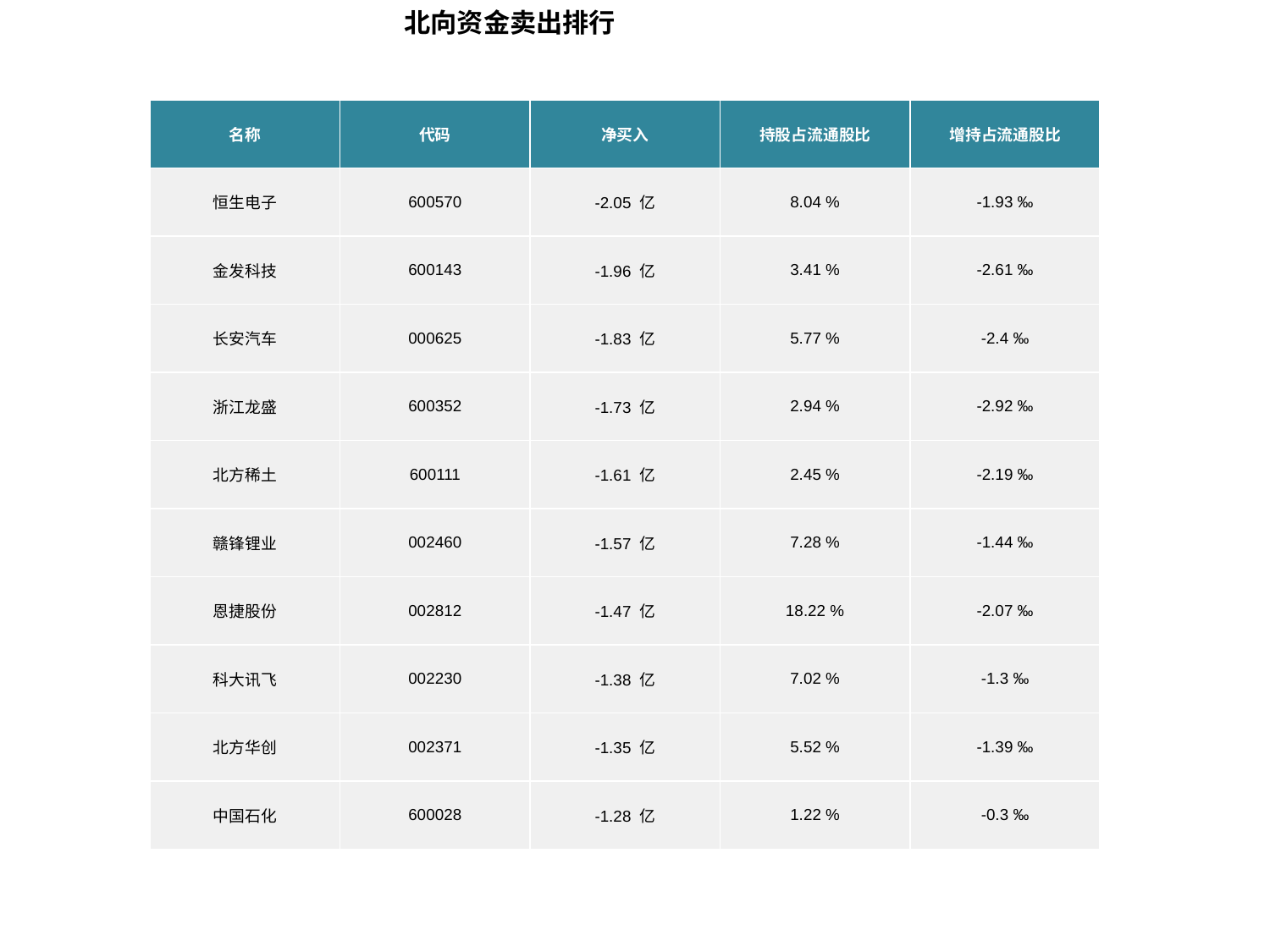

北向资金卖出排行
| 名称 | 代码 | 净买入 | 持股占流通股比 | 增持占流通股比 |
| --- | --- | --- | --- | --- |
| 恒生电子 | 600570 | -2.05 亿 | 8.04 % | -1.93 ‰ |
| 金发科技 | 600143 | -1.96 亿 | 3.41 % | -2.61 ‰ |
| 长安汽车 | 000625 | -1.83 亿 | 5.77 % | -2.4 ‰ |
| 浙江龙盛 | 600352 | -1.73 亿 | 2.94 % | -2.92 ‰ |
| 北方稀土 | 600111 | -1.61 亿 | 2.45 % | -2.19 ‰ |
| 赣锋锂业 | 002460 | -1.57 亿 | 7.28 % | -1.44 ‰ |
| 恩捷股份 | 002812 | -1.47 亿 | 18.22 % | -2.07 ‰ |
| 科大讯飞 | 002230 | -1.38 亿 | 7.02 % | -1.3 ‰ |
| 北方华创 | 002371 | -1.35 亿 | 5.52 % | -1.39 ‰ |
| 中国石化 | 600028 | -1.28 亿 | 1.22 % | -0.3 ‰ |